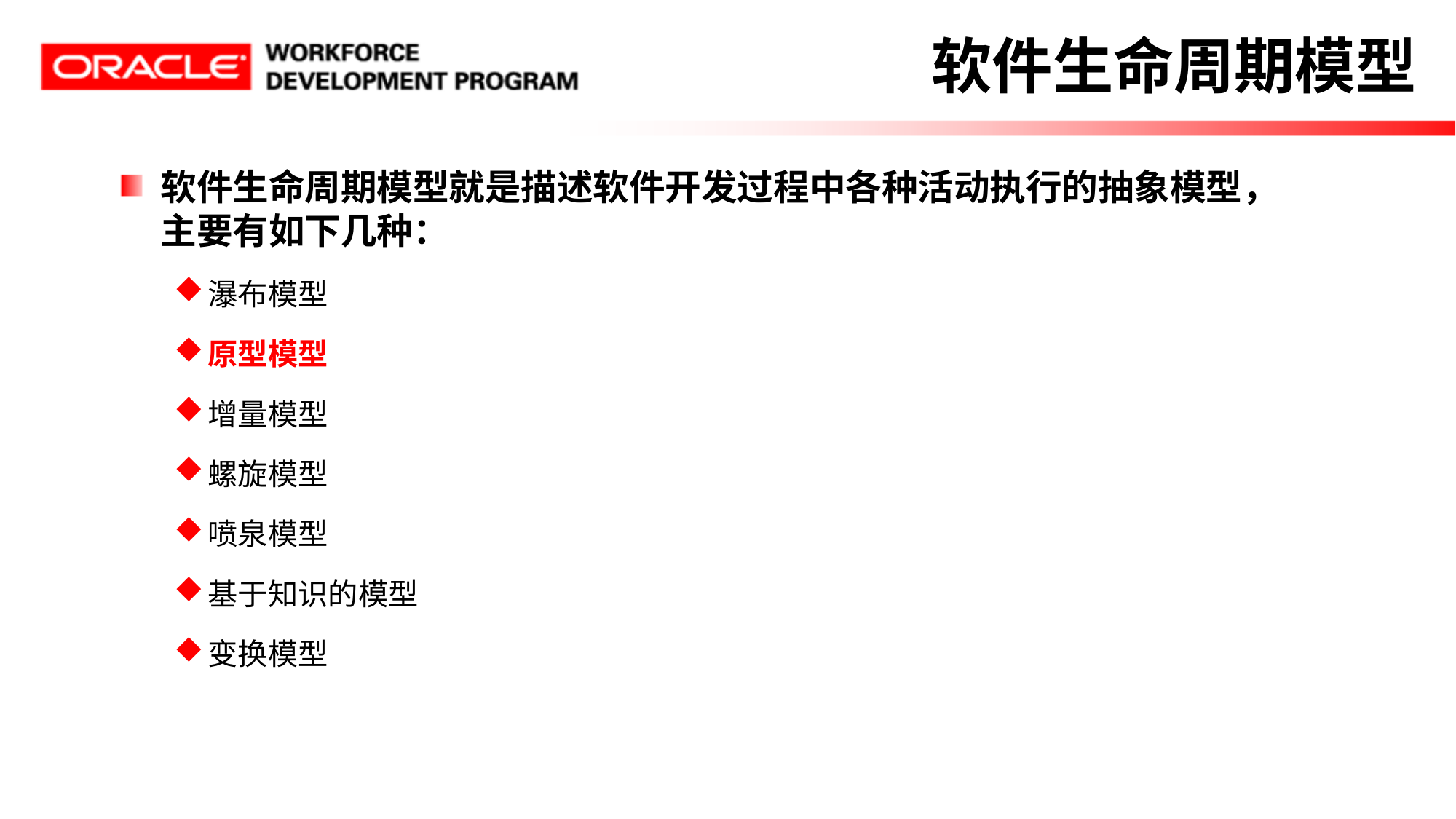

# 软件生命周期模型
软件生命周期模型就是描述软件开发过程中各种活动执行的抽象模型，主要有如下几种：
瀑布模型
原型模型
增量模型
螺旋模型
喷泉模型
基于知识的模型
变换模型